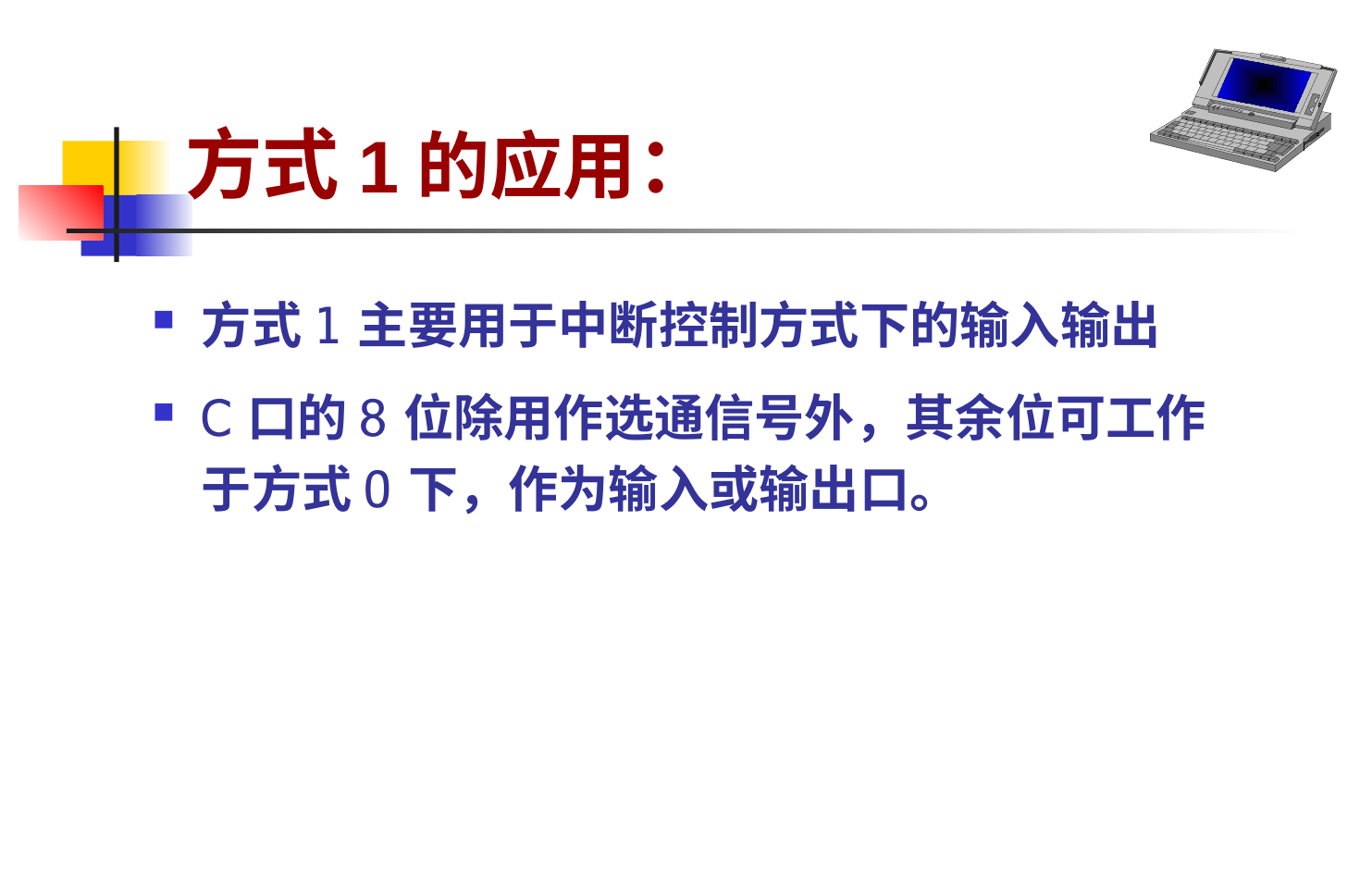

# 方式1的应用：
方式1主要用于中断控制方式下的输入输出
C口的8位除用作选通信号外，其余位可工作于方式0下，作为输入或输出口。
64